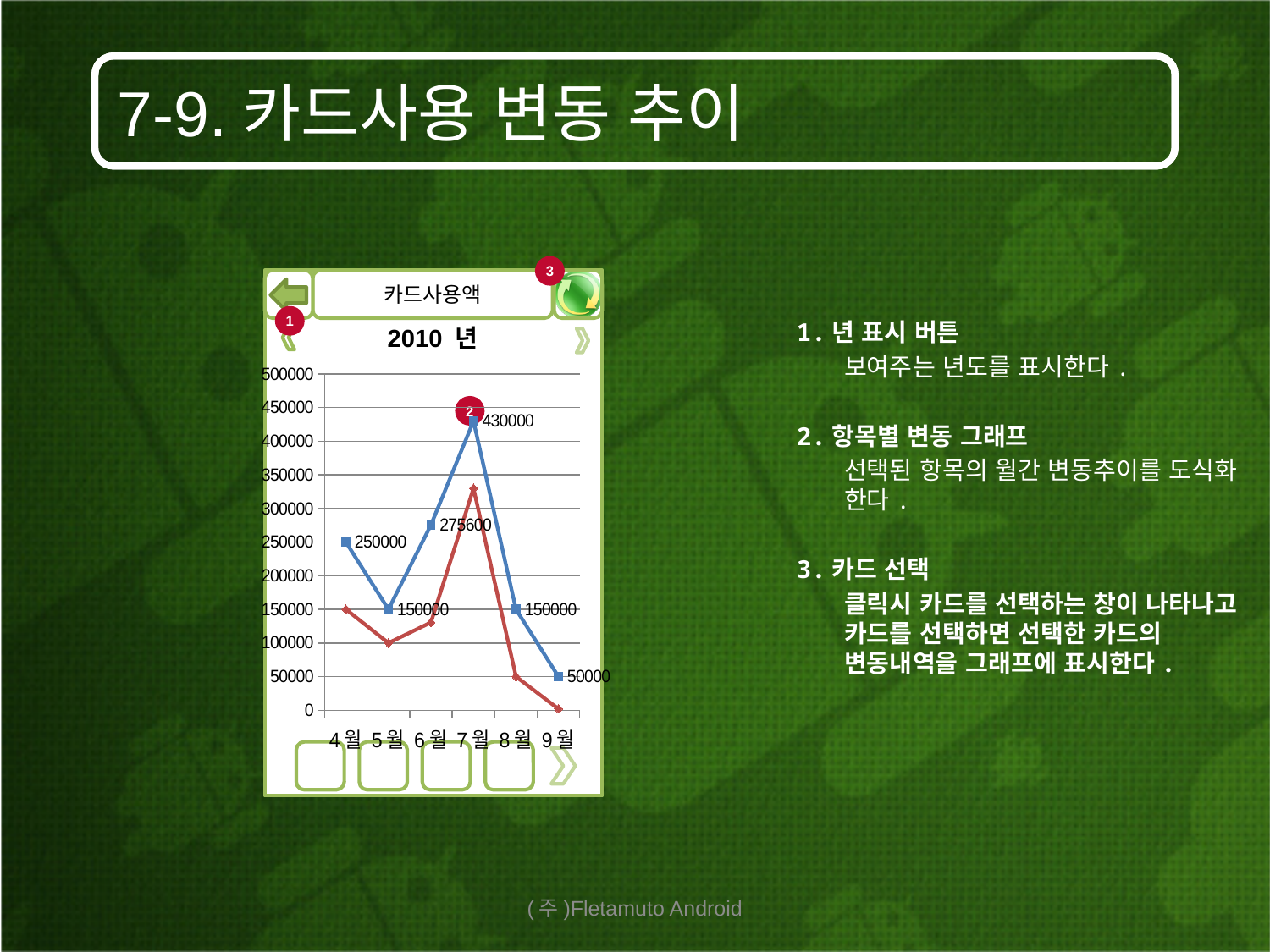

# 7-9.카드사용 변동 추이
3

카드사용액

1.년 표시 버튼
	보여주는 년도를 표시한다.

2.항목별 변동 그래프
	선택된 항목의 월간 변동추이를 도식화 한다.

3.카드 선택
	클릭시 카드를 선택하는 창이 나타나고 카드를 선택하면 선택한 카드의 변동내역을 그래프에 표시한다.

1
2010 년

### Chart

| Category | 교통 | 지하철 |
|---|---|---|
| 4월 | 250000.0 | 150000.0 |
| 5월 | 150000.0 | 100000.0 |
| 6월 | 275600.0 | 130600.0 |
| 7월 | 430000.0 | 330000.0 |
| 8월 | 150000.0 | 50000.0 |
| 9월 | 50000.0 | 2000.0 |
2

(주)Fletamuto Android